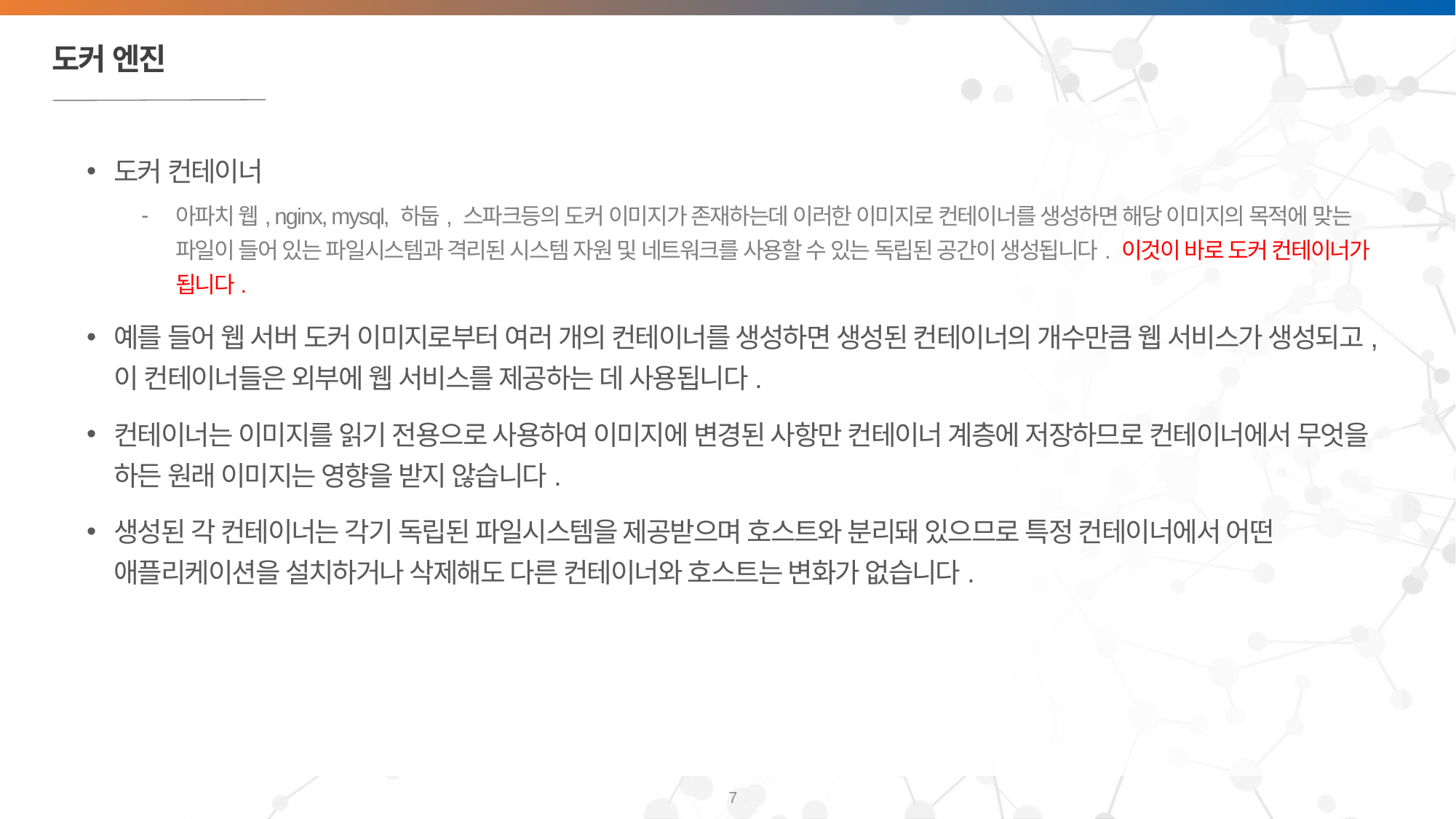

# 도커 엔진

도커 컨테이너
아파치 웹, nginx, mysql, 하둡, 스파크등의 도커 이미지가 존재하는데 이러한 이미지로 컨테이너를 생성하면 해당 이미지의 목적에 맞는 파일이 들어 있는 파일시스템과 격리된 시스템 자원 및 네트워크를 사용할 수 있는 독립된 공간이 생성됩니다. 이것이 바로 도커 컨테이너가 됩니다.
예를 들어 웹 서버 도커 이미지로부터 여러 개의 컨테이너를 생성하면 생성된 컨테이너의 개수만큼 웹 서비스가 생성되고, 이 컨테이너들은 외부에 웹 서비스를 제공하는 데 사용됩니다.
컨테이너는 이미지를 읽기 전용으로 사용하여 이미지에 변경된 사항만 컨테이너 계층에 저장하므로 컨테이너에서 무엇을 하든 원래 이미지는 영향을 받지 않습니다.
생성된 각 컨테이너는 각기 독립된 파일시스템을 제공받으며 호스트와 분리돼 있으므로 특정 컨테이너에서 어떤 애플리케이션을 설치하거나 삭제해도 다른 컨테이너와 호스트는 변화가 없습니다.
7